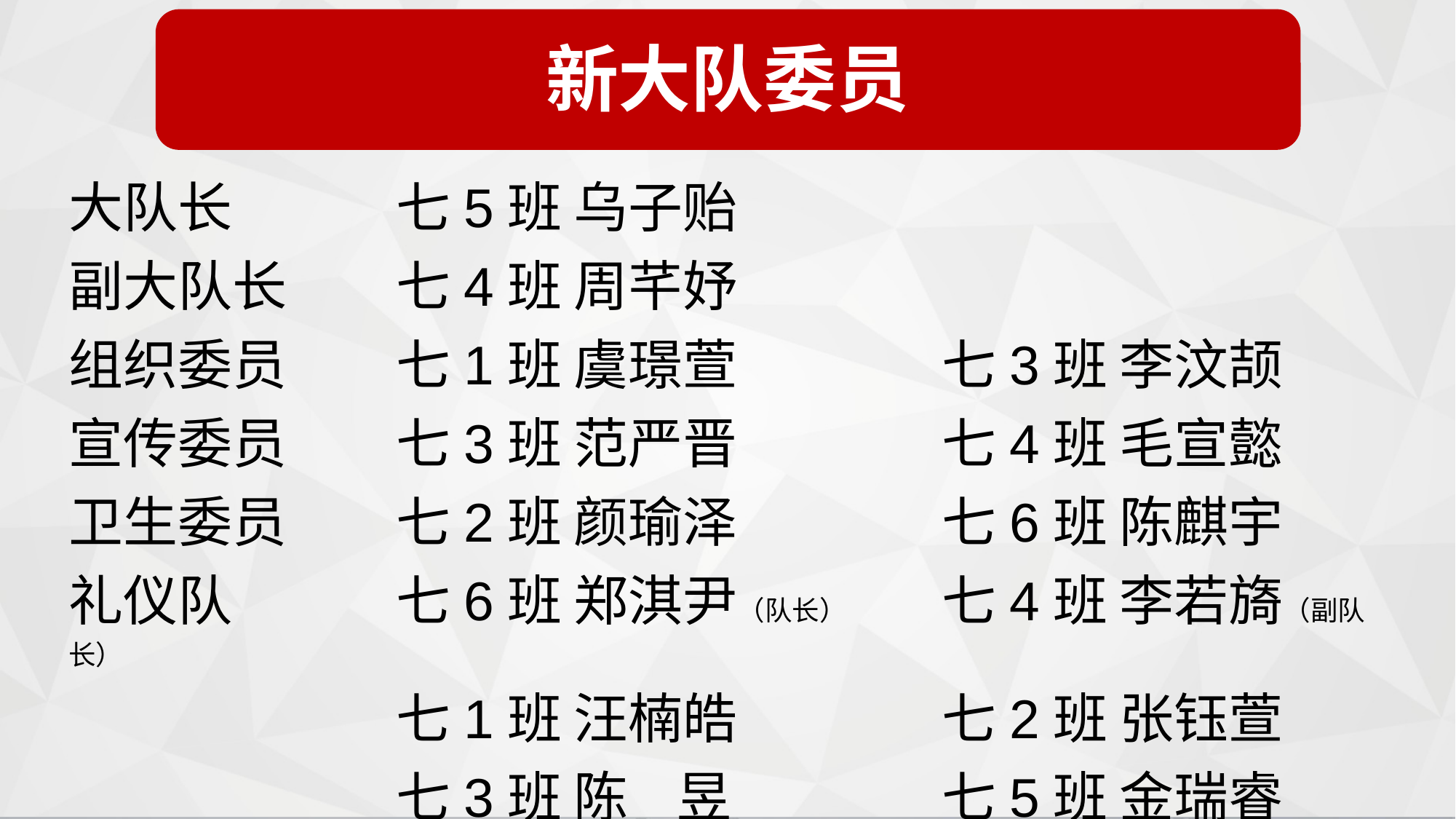

新大队委员
大队长		七5班 乌子贻
副大队长	七4班 周芊妤
组织委员	七1班 虞璟萱		七3班 李汶颉
宣传委员	七3班 范严晋		七4班 毛宣懿
卫生委员	七2班 颜瑜泽		七6班 陈麒宇
礼仪队		七6班 郑淇尹（队长）	七4班 李若旖（副队长）
			七1班 汪楠皓		七2班 张钰萱
			七3班 陈    昱		七5班 金瑞睿